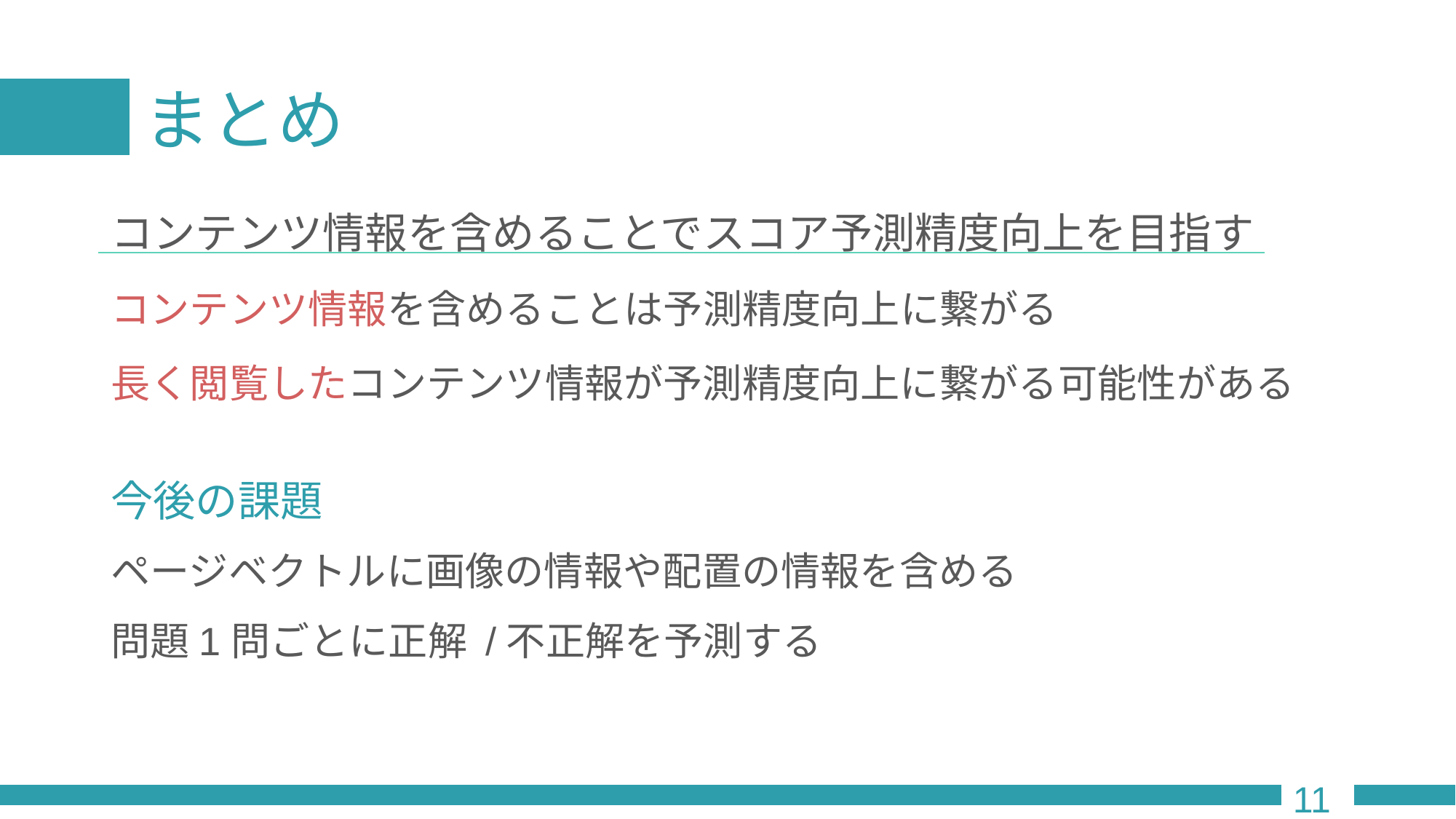

# まとめ

コンテンツ情報を含めることでスコア予測精度向上を目指す
コンテンツ情報を含めることは予測精度向上に繋がる
長く閲覧したコンテンツ情報が予測精度向上に繋がる可能性がある

今後の課題
ページベクトルに画像の情報や配置の情報を含める
問題1問ごとに正解 /不正解を予測する
11